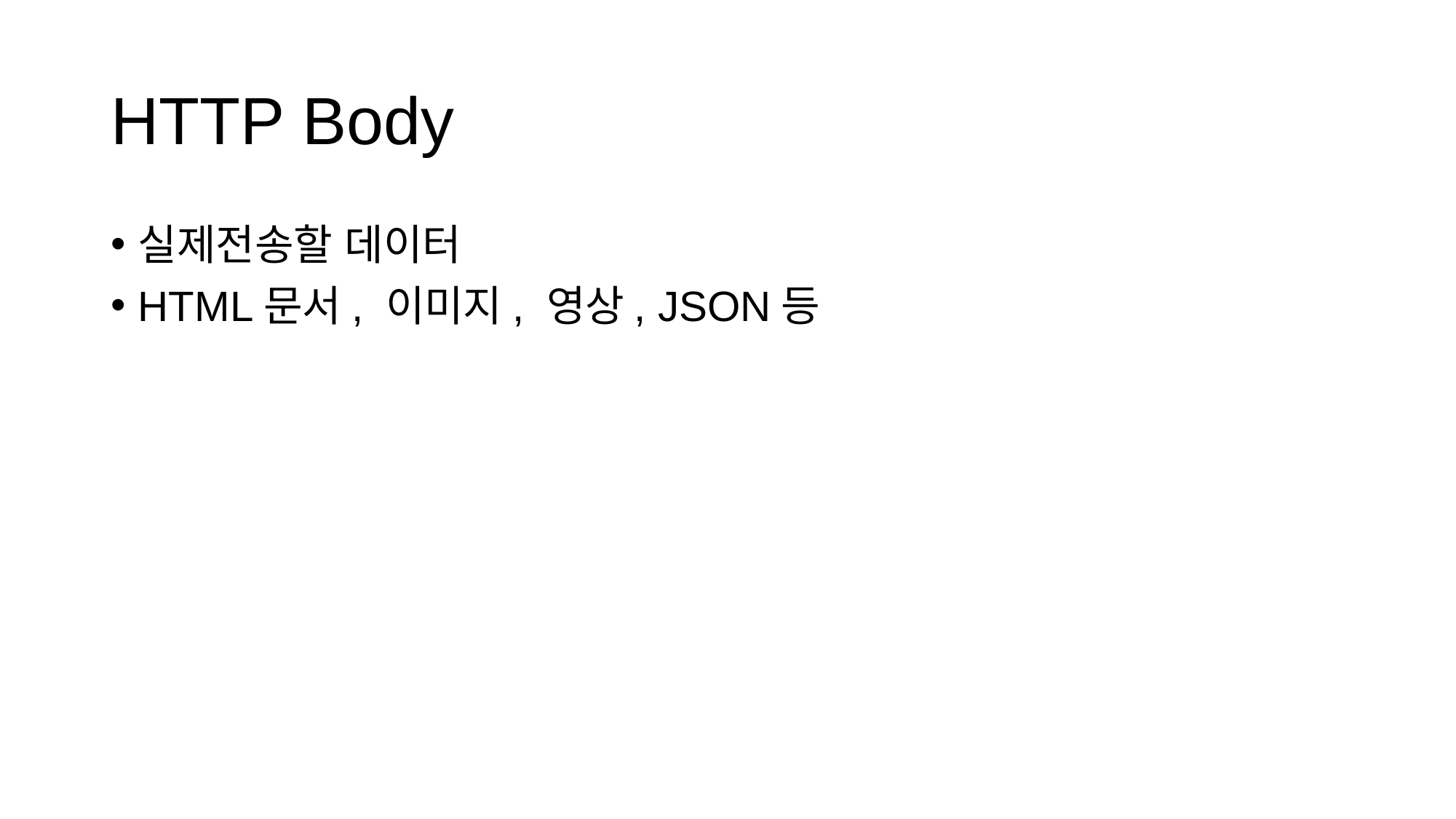

# HTTP Body
실제전송할 데이터
HTML문서, 이미지, 영상, JSON등